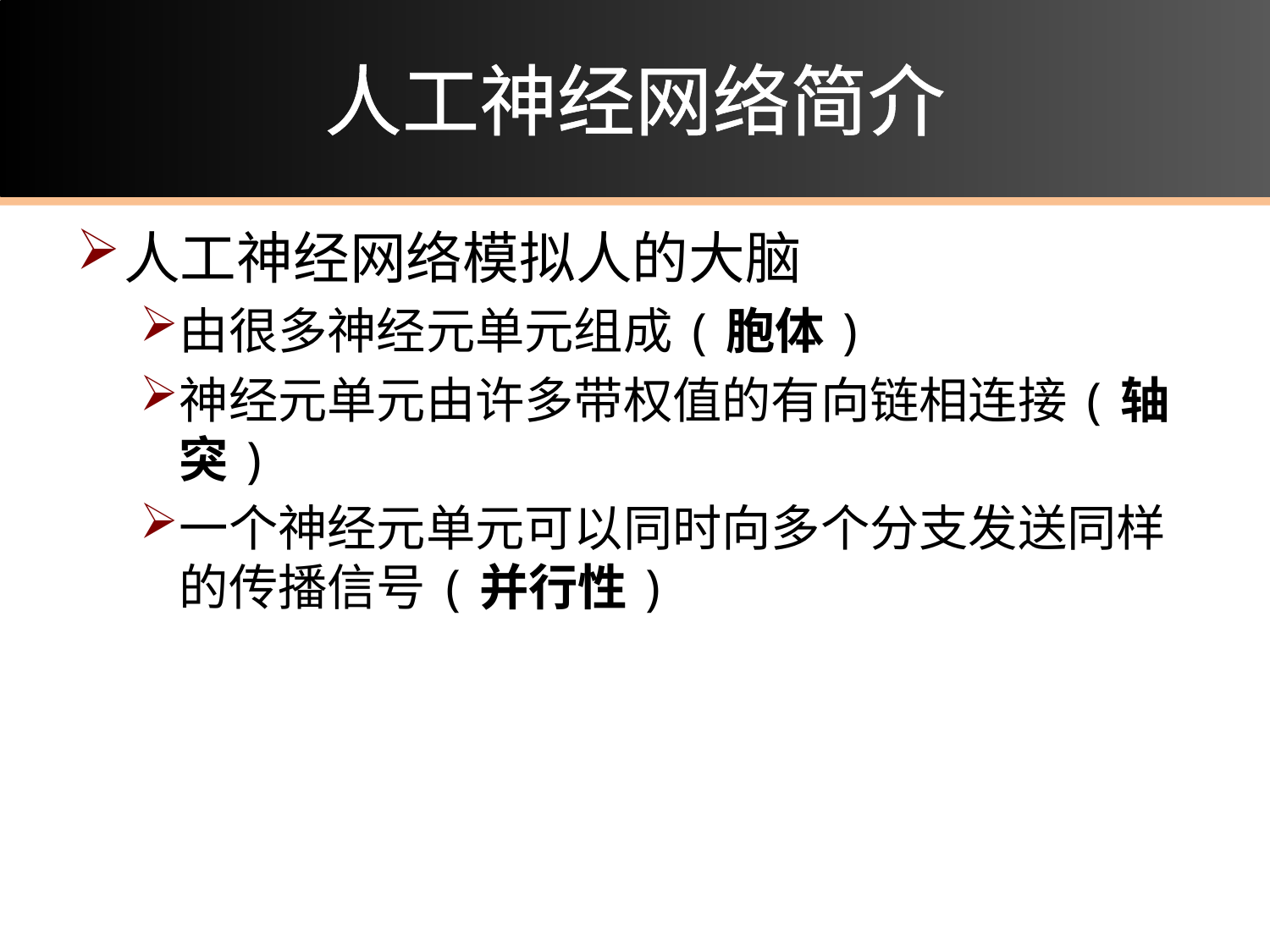

# 人工神经网络简介
人工神经网络模拟人的大脑
由很多神经元单元组成(胞体)
神经元单元由许多带权值的有向链相连接(轴突)
一个神经元单元可以同时向多个分支发送同样的传播信号(并行性)